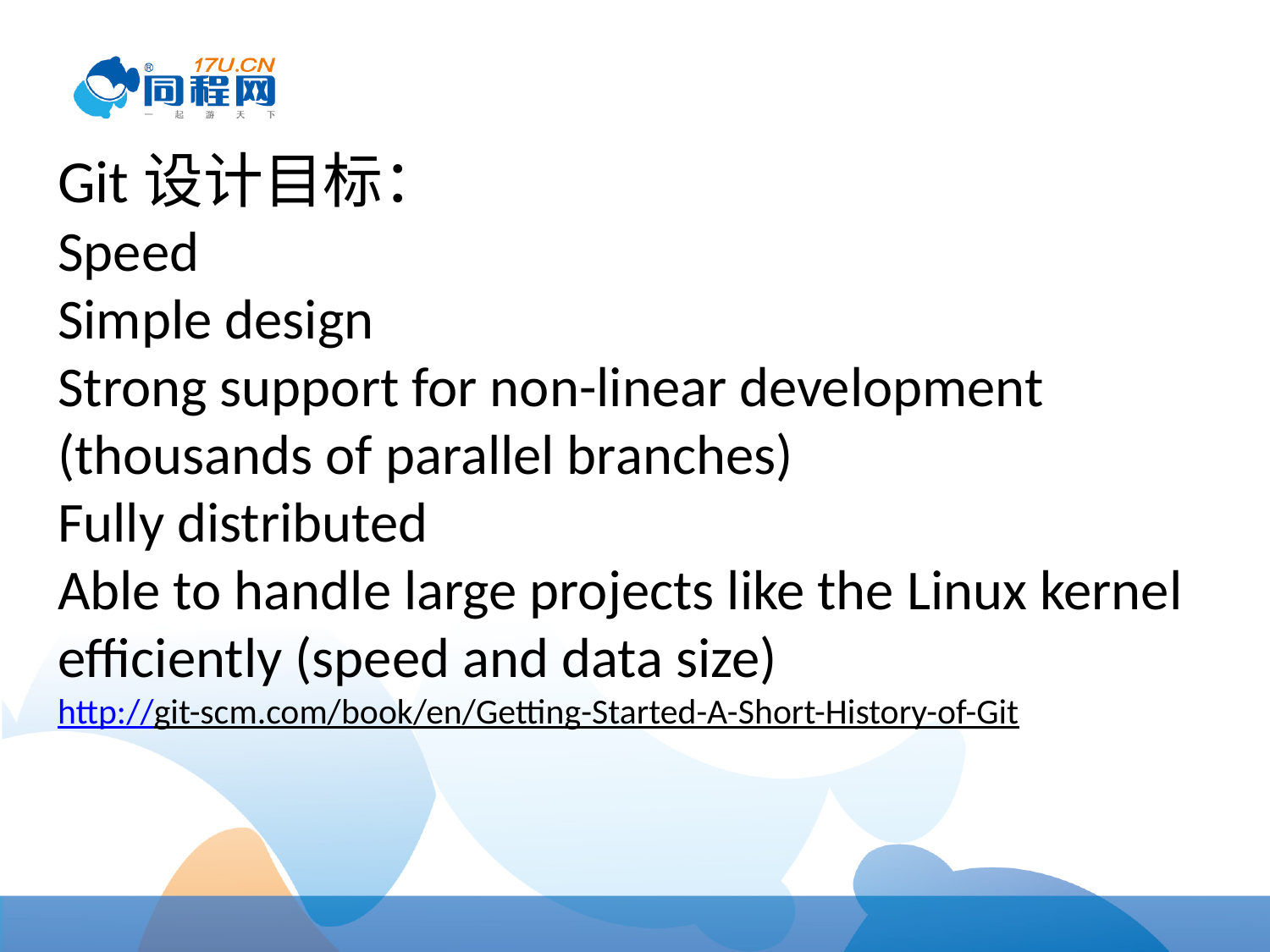

# Git设计目标： Speed Simple design Strong support for non-linear development (thousands of parallel branches) Fully distributed Able to handle large projects like the Linux kernel efficiently (speed and data size) http://git-scm.com/book/en/Getting-Started-A-Short-History-of-Git